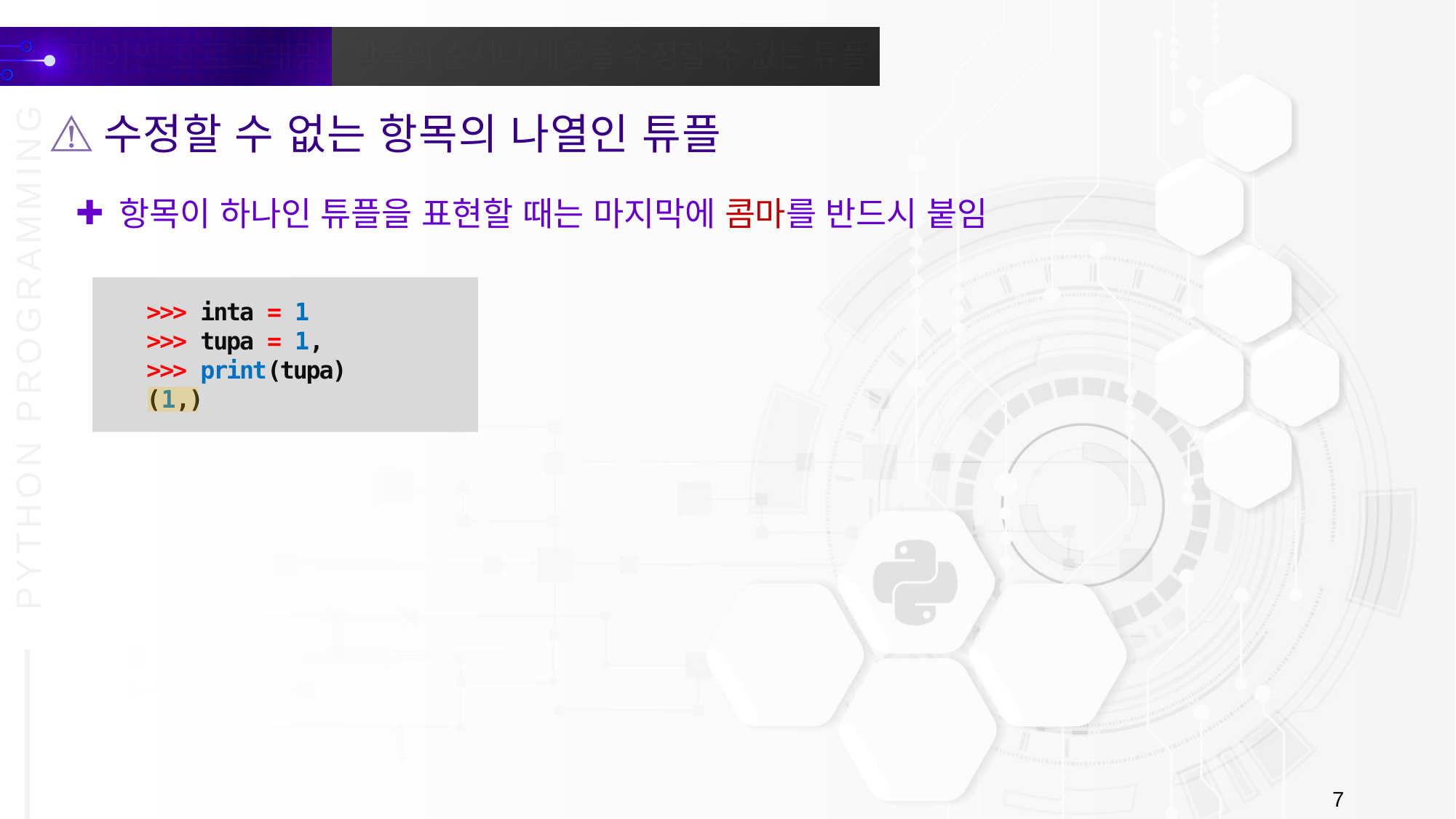

수정할 수 없는 항목의 나열인 튜플
항목이 하나인 튜플을 표현할 때는 마지막에 콤마를 반드시 붙임
>>> inta = 1
>>> tupa = 1,
>>> print(tupa)
(1,)

7